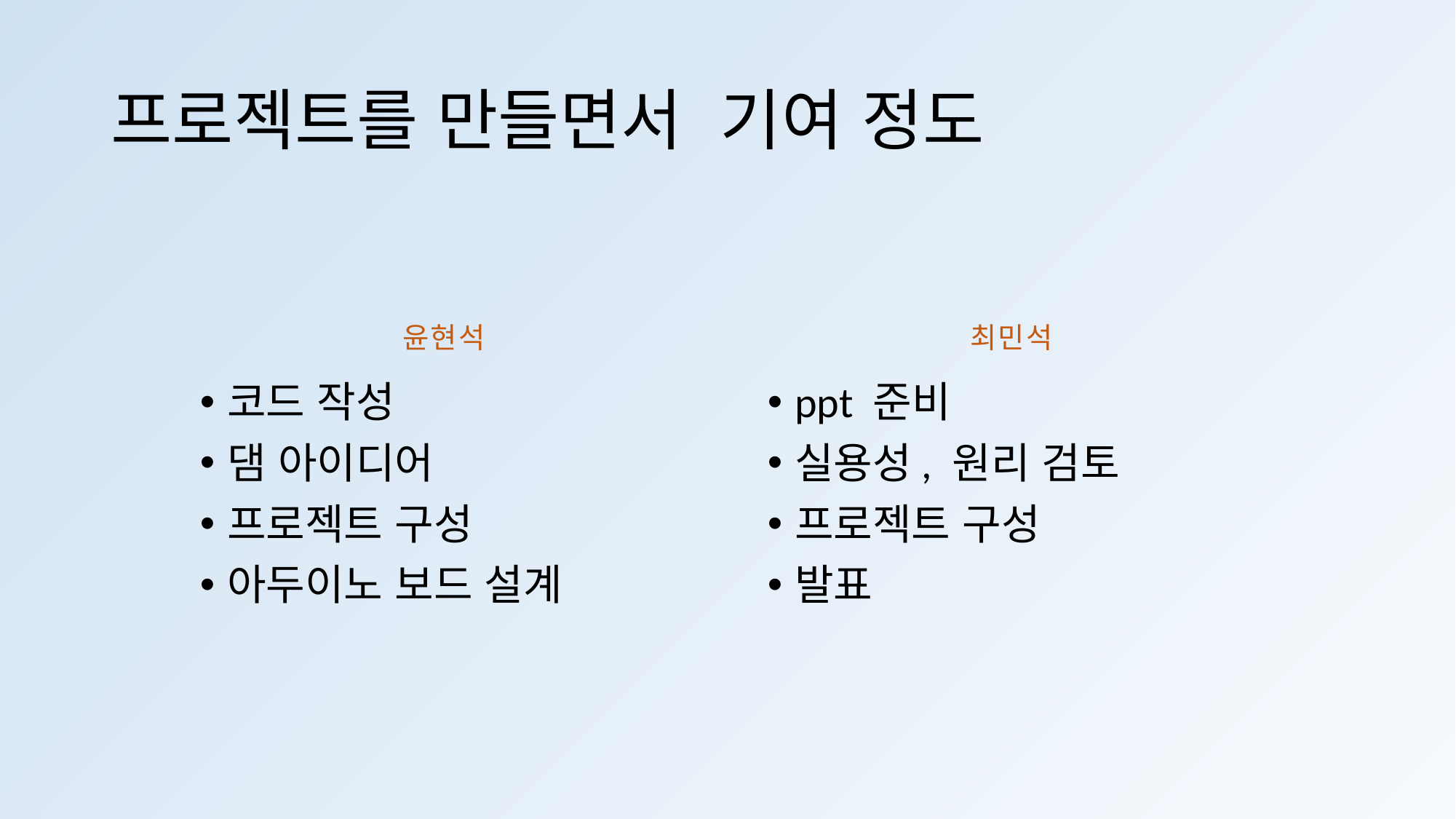

# 프로젝트를 만들면서  기여 정도
윤현석
최민석
코드 작성
댐 아이디어
프로젝트 구성
아두이노 보드 설계
ppt 준비
실용성, 원리 검토
프로젝트 구성
발표